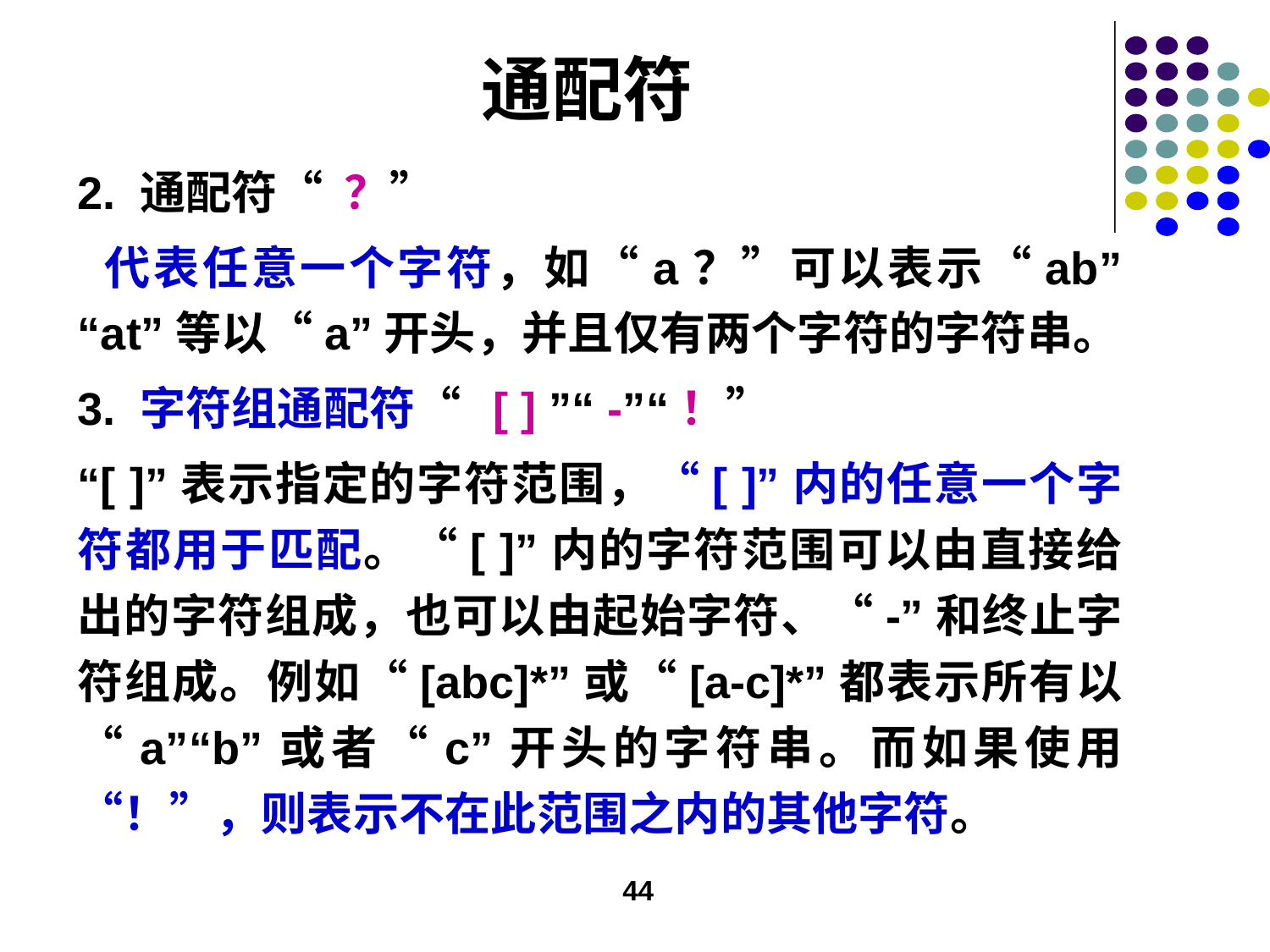

# 通配符
2. 通配符“  ？”
 代表任意一个字符，如“a？”可以表示“ab” “at”等以“a”开头，并且仅有两个字符的字符串。
3. 字符组通配符“  [ ] ”“ -”“！”
“[ ]”表示指定的字符范围，“[ ]”内的任意一个字符都用于匹配。“[ ]”内的字符范围可以由直接给出的字符组成，也可以由起始字符、“-”和终止字符组成。例如“[abc]*”或“[a-c]*”都表示所有以“a”“b”或者“c”开头的字符串。而如果使用“！”，则表示不在此范围之内的其他字符。

44